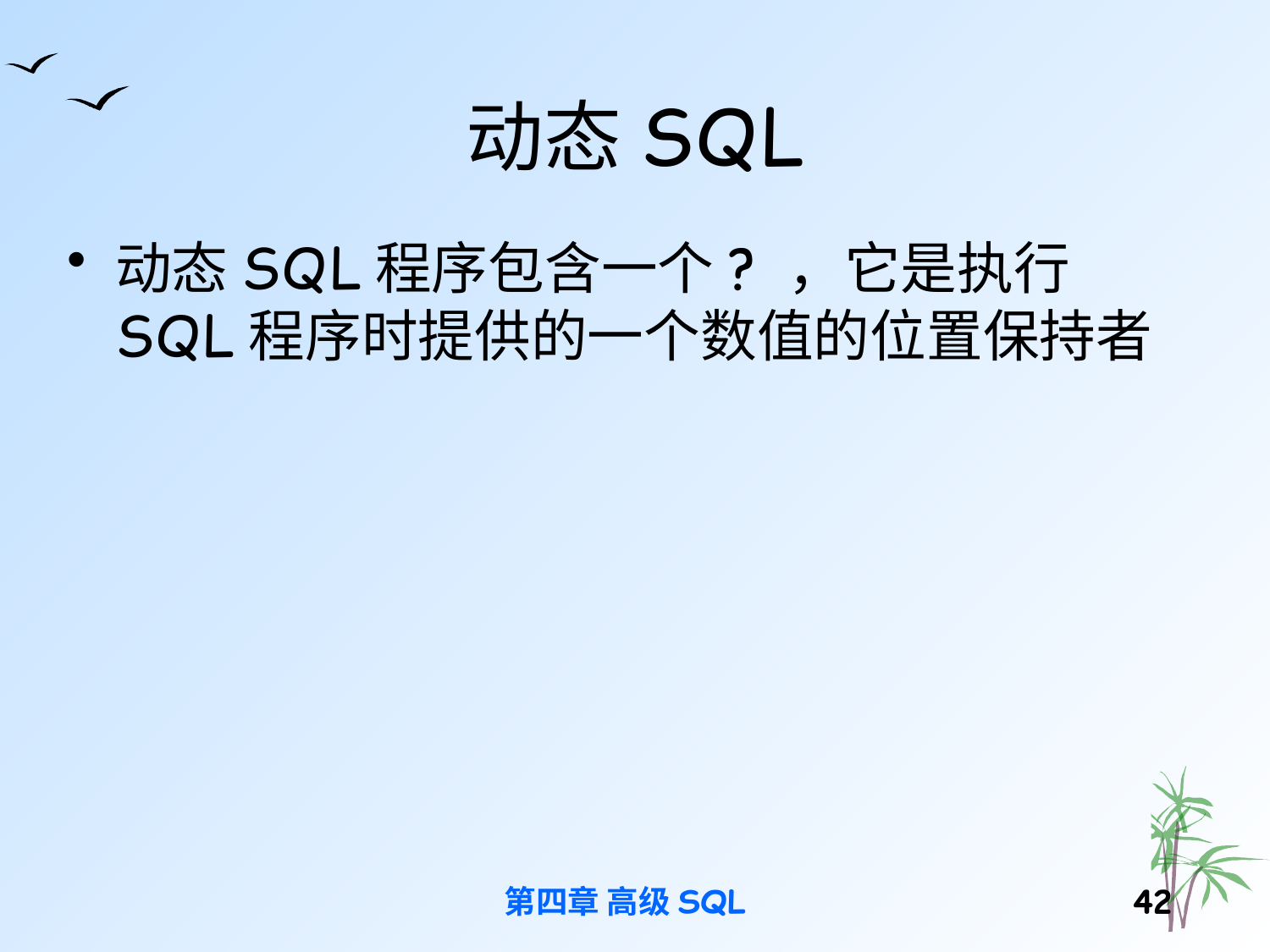

# 动态SQL
动态SQL程序包含一个? ，它是执行SQL程序时提供的一个数值的位置保持者
第四章 高级SQL
42